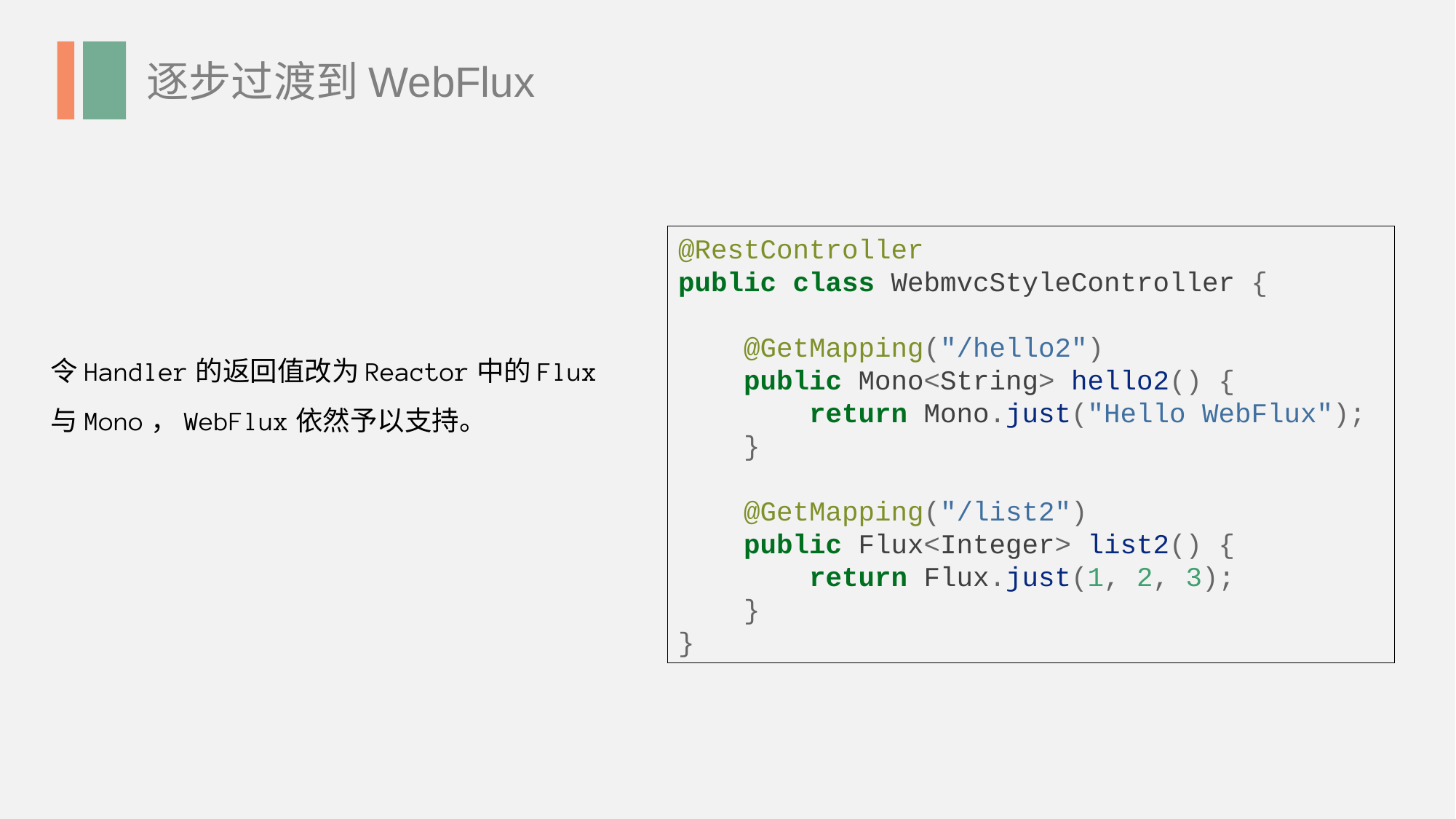

逐步过渡到WebFlux
@RestController
public class WebmvcStyleController {
    @GetMapping("/hello2")
    public Mono<String> hello2() {
        return Mono.just("Hello WebFlux");
    }
    @GetMapping("/list2")
    public Flux<Integer> list2() {
        return Flux.just(1, 2, 3);
    }
}
令Handler的返回值改为Reactor中的Flux与Mono，WebFlux依然予以支持。